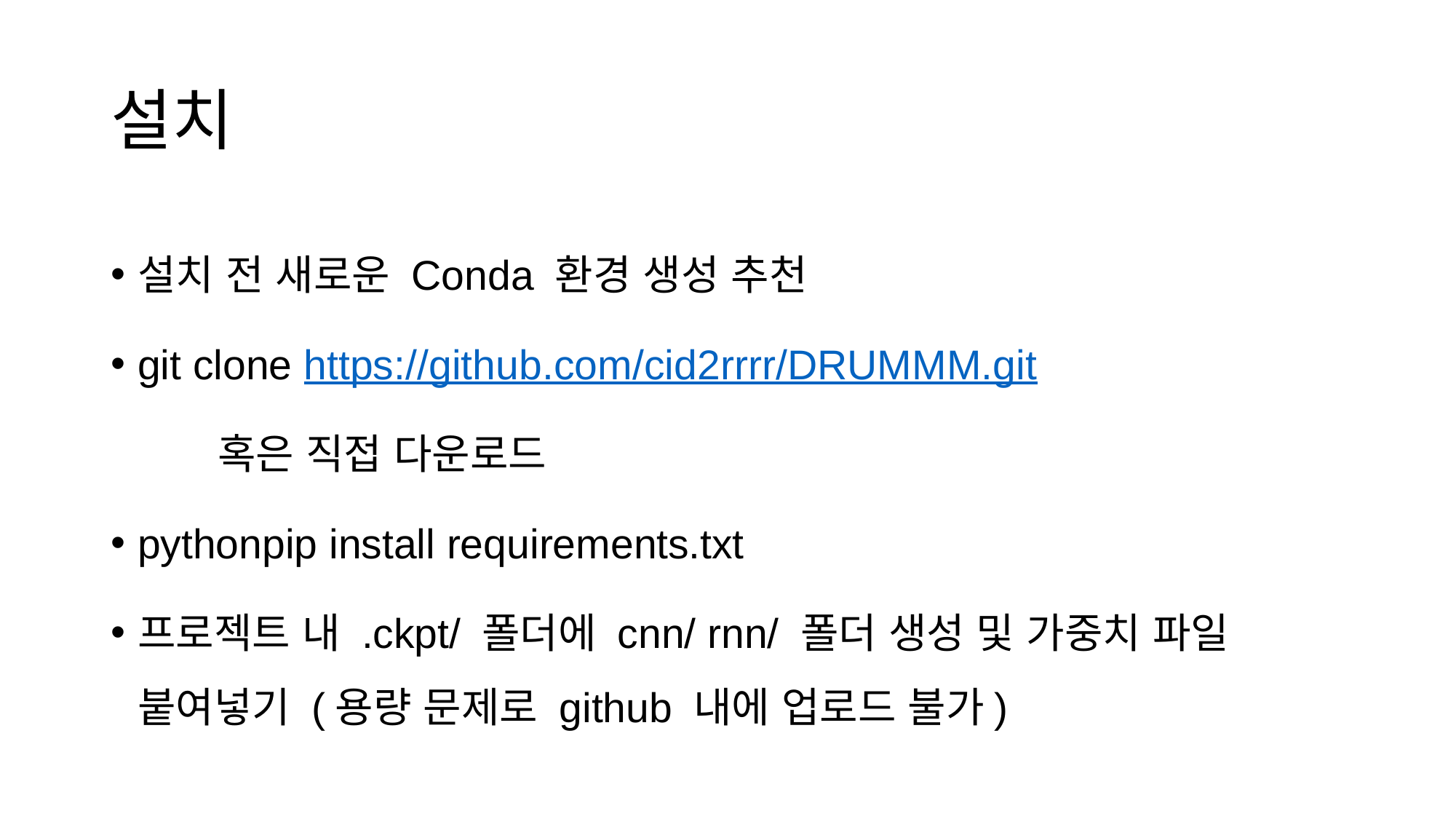

# 설치
설치 전 새로운 Conda 환경 생성 추천
git clone https://github.com/cid2rrrr/DRUMMM.git
	혹은 직접 다운로드
pythonpip install requirements.txt
프로젝트 내 .ckpt/ 폴더에 cnn/ rnn/ 폴더 생성 및 가중치 파일 붙여넣기 (용량 문제로 github 내에 업로드 불가)